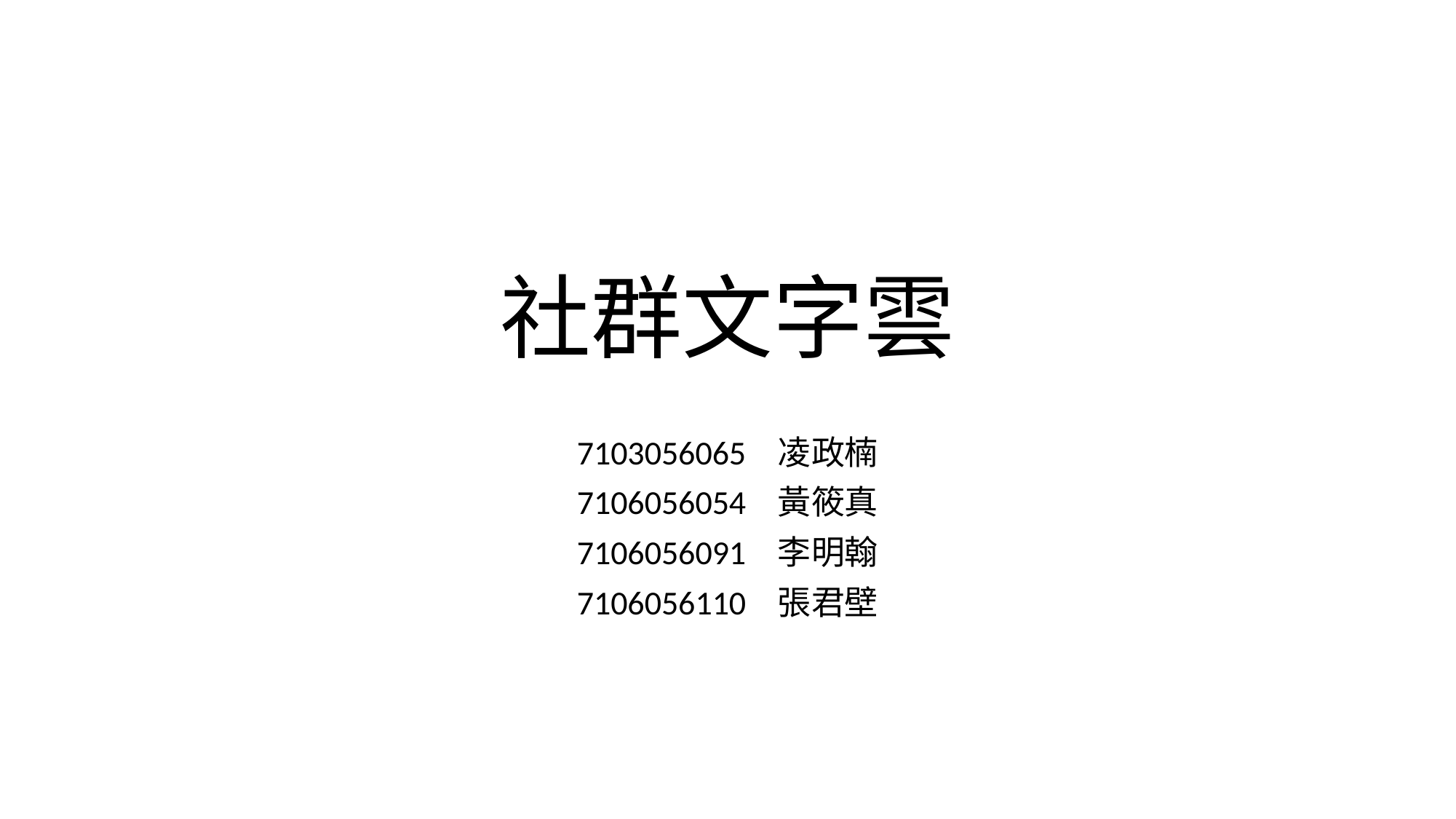

# 社群文字雲
7103056065	凌政楠
7106056054	黃筱真
7106056091	李明翰
7106056110	張君壁